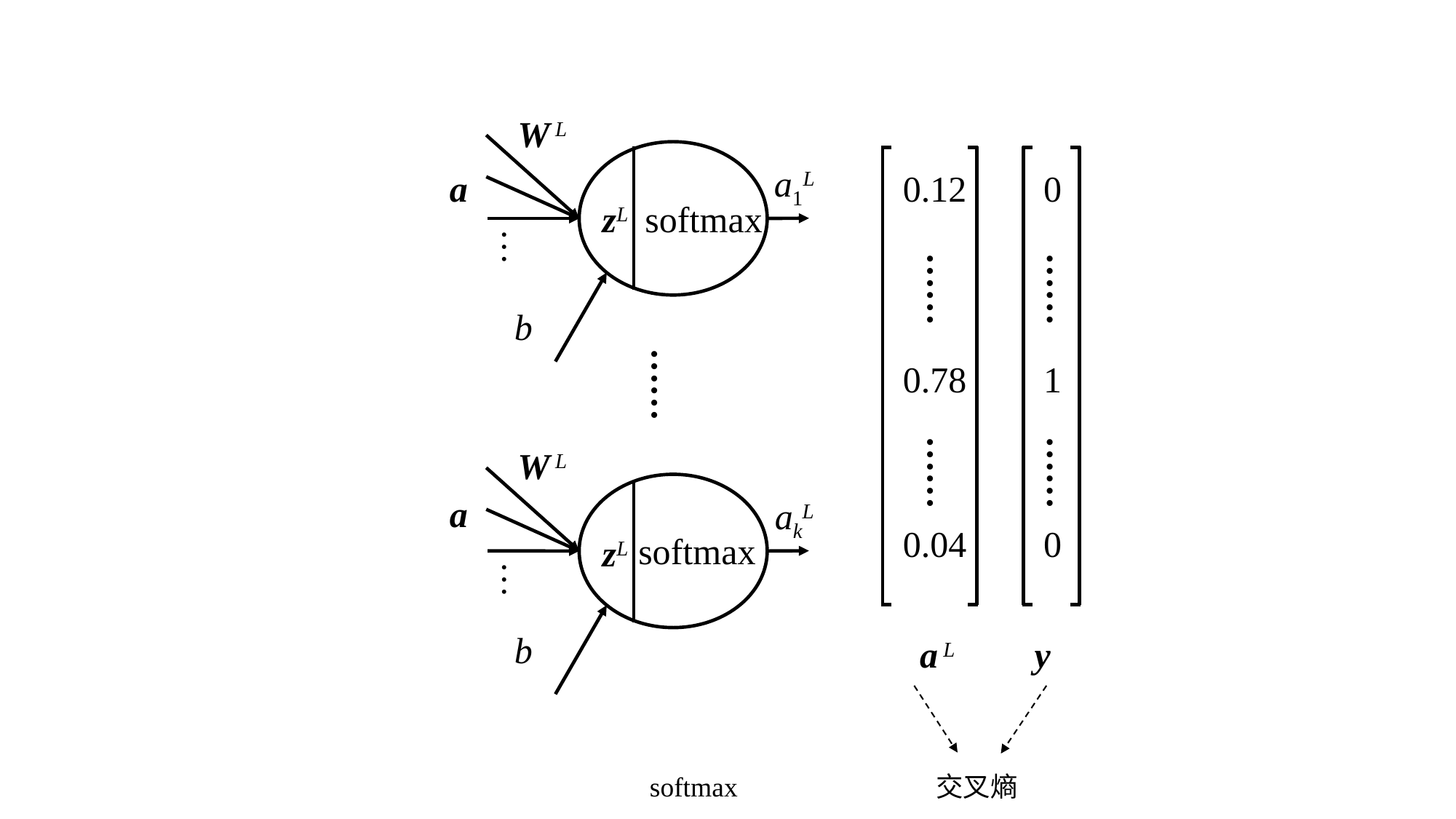

W L

a1L
a
0.12
0
softmax
zL
…
……
……
b
0.78
1
……
W L
……
……

a
akL
0.04
0
softmax
zL
…
b
a L
y
softmax
交叉熵